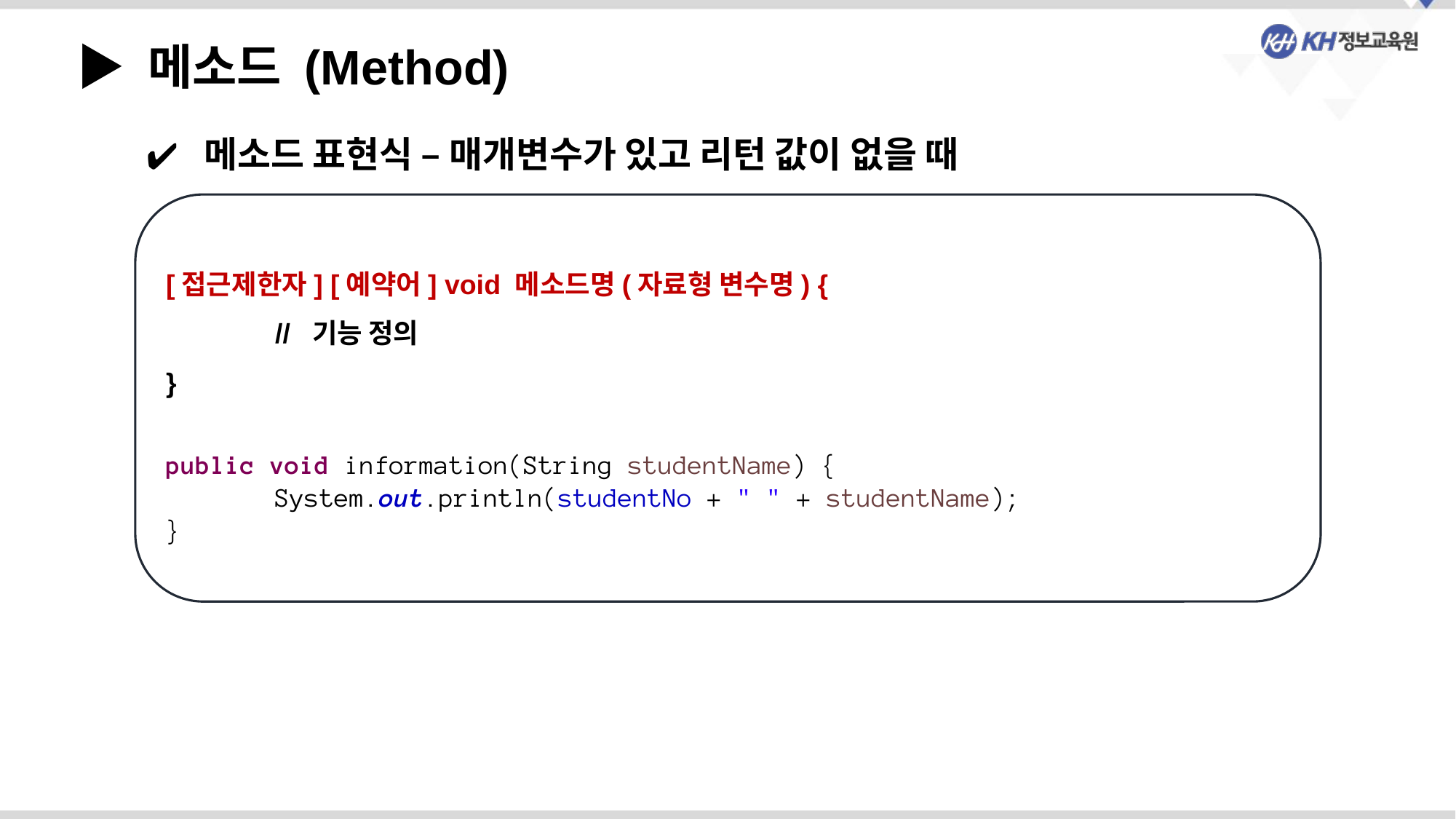

▶ 메소드 (Method)
 메소드 표현식 – 매개변수가 있고 리턴 값이 없을 때
[접근제한자] [예약어] void 메소드명(자료형 변수명) {
	//  기능 정의
}

public void information(String studentName) {
	System.out.println(studentNo + " " + studentName);
}